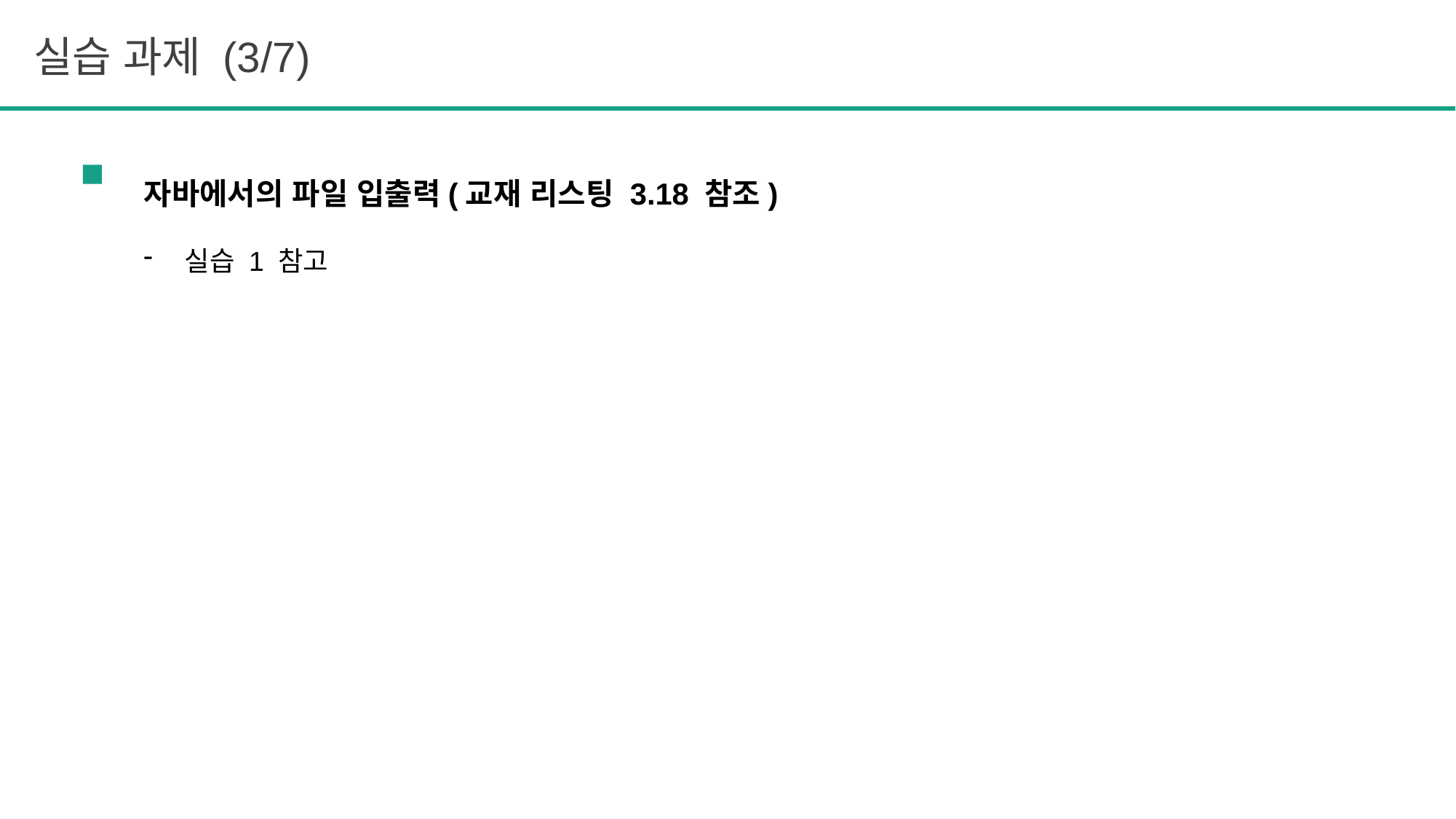

실습 과제 (3/7)
자바에서의 파일 입출력(교재 리스팅 3.18 참조)
실습 1 참고